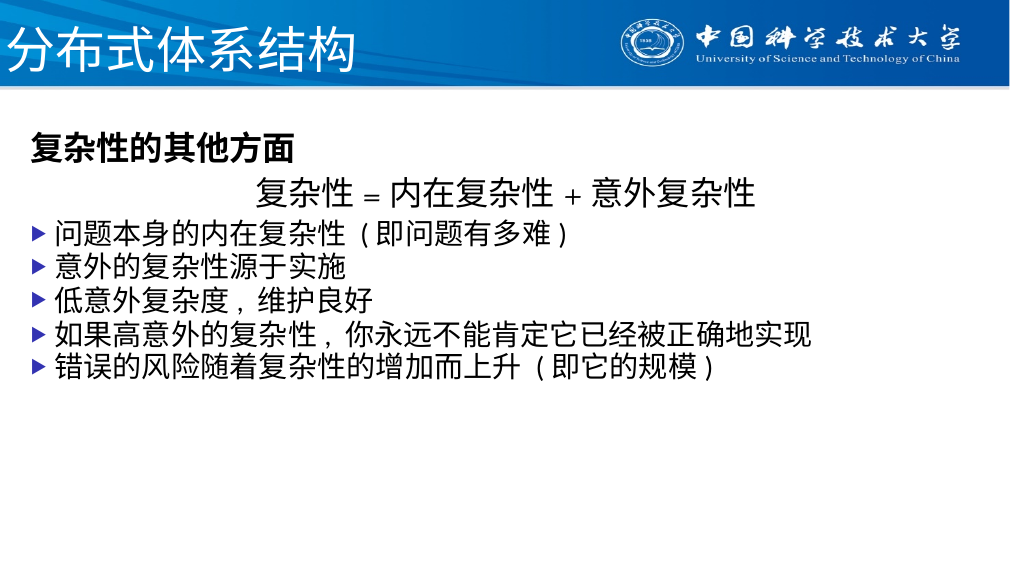

# 分布式体系结构
复杂性的其他方面
复杂性=内在复杂性+意外复杂性
▶问题本身的内在复杂性 (即问题有多难)
▶意外的复杂性源于实施
▶低意外复杂度, 维护良好
▶如果高意外的复杂性, 你永远不能肯定它已经被正确地实现
▶错误的风险随着复杂性的增加而上升 (即它的规模)